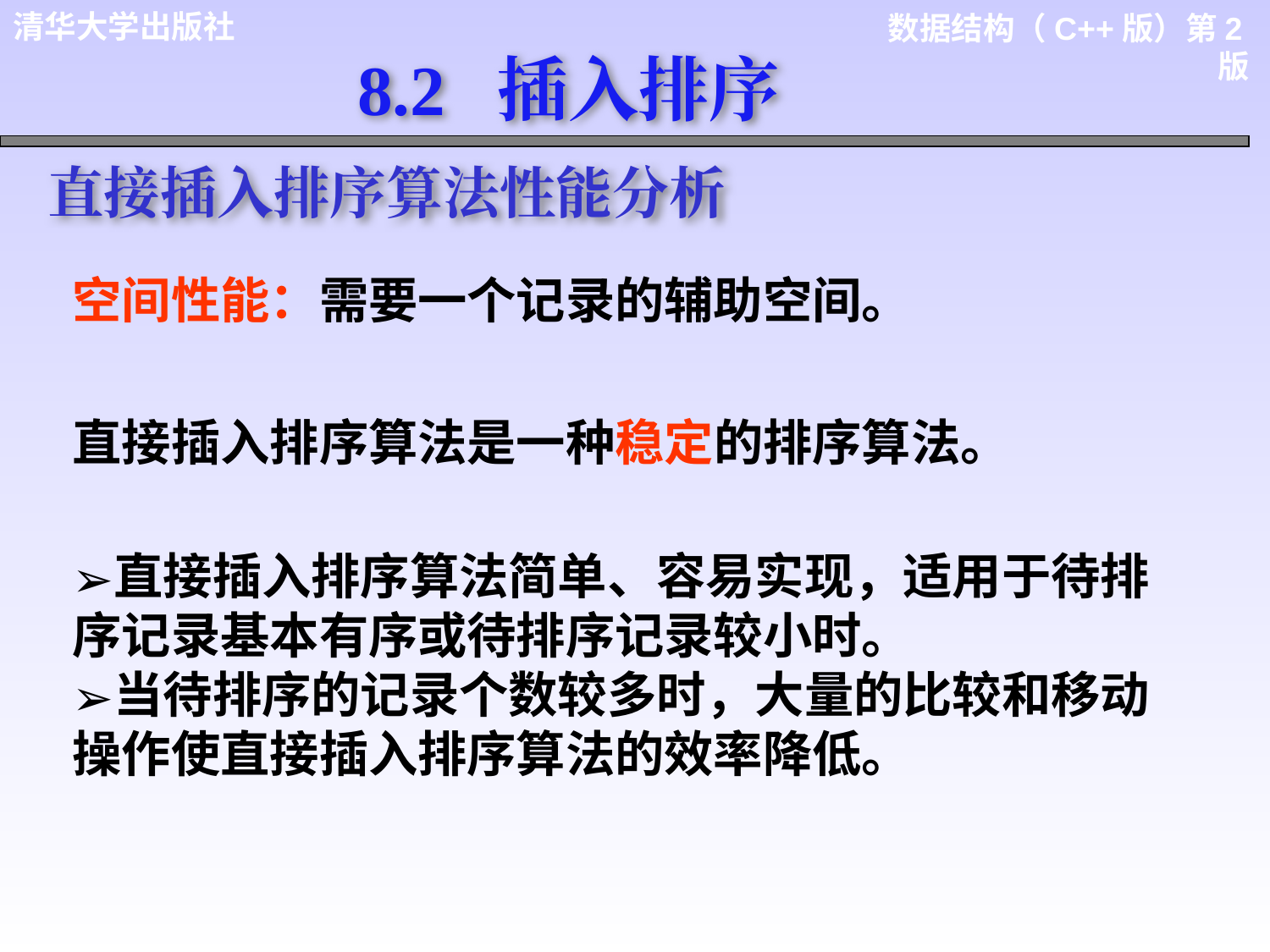

8.2  插入排序
直接插入排序算法性能分析
空间性能：需要一个记录的辅助空间。

直接插入排序算法是一种稳定的排序算法。
直接插入排序算法简单、容易实现，适用于待排序记录基本有序或待排序记录较小时。
当待排序的记录个数较多时，大量的比较和移动操作使直接插入排序算法的效率降低。